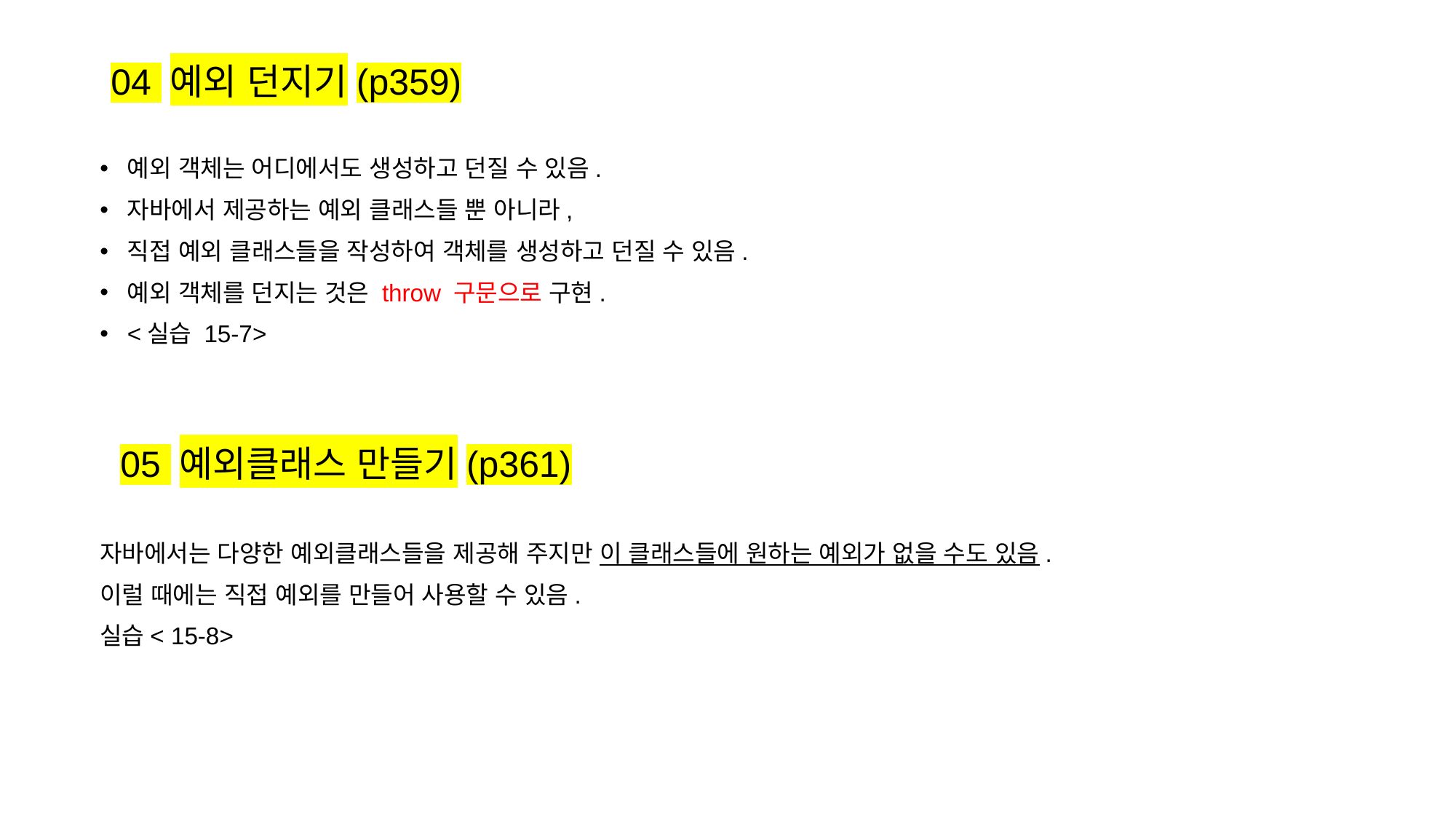

# 04 예외 던지기(p359)
예외 객체는 어디에서도 생성하고 던질 수 있음.
자바에서 제공하는 예외 클래스들 뿐 아니라,
직접 예외 클래스들을 작성하여 객체를 생성하고 던질 수 있음.
예외 객체를 던지는 것은 throw 구문으로 구현.
<실습 15-7>

  05 예외클래스 만들기(p361)

자바에서는 다양한 예외클래스들을 제공해 주지만 이 클래스들에 원하는 예외가 없을 수도 있음.
이럴 때에는 직접 예외를 만들어 사용할 수 있음.
실습< 15-8>